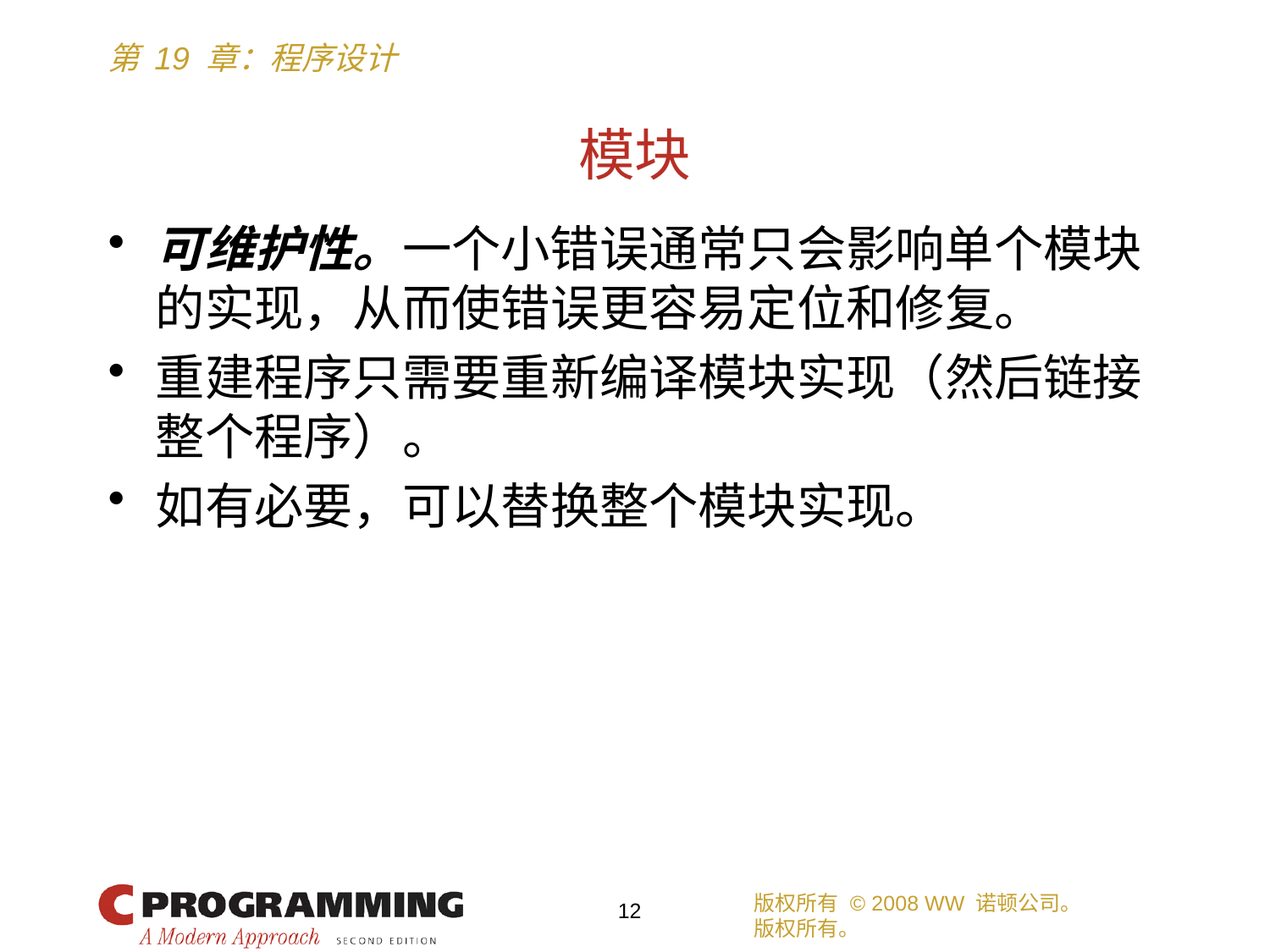

# 模块
可维护性。一个小错误通常只会影响单个模块的实现，从而使错误更容易定位和修复。
重建程序只需要重新编译模块实现（然后链接整个程序）。
如有必要，可以替换整个模块实现。
版权所有 © 2008 WW 诺顿公司。
版权所有。
12